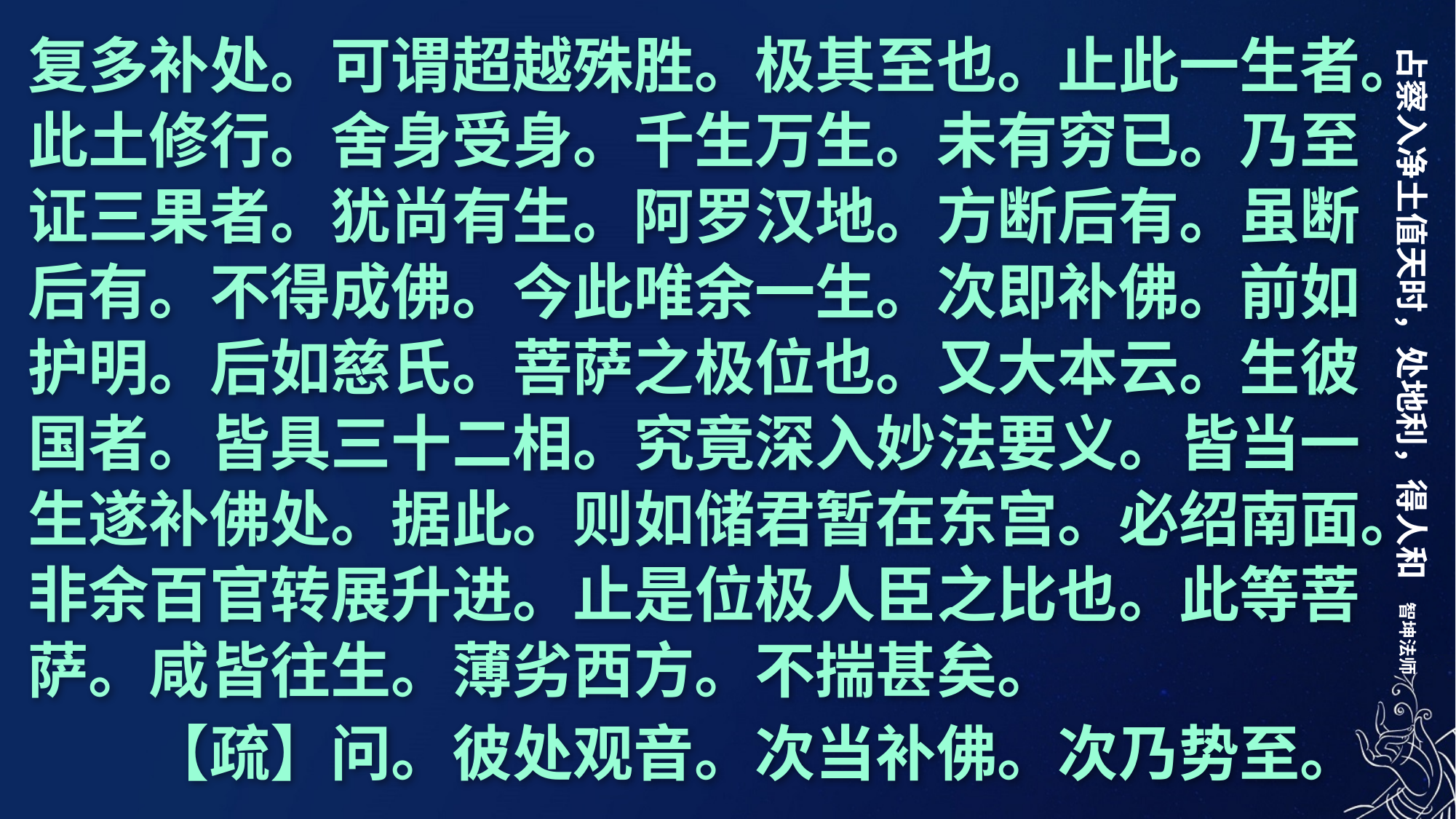

复多补处。可谓超越殊胜。极其至也。止此一生者。此土修行。舍身受身。千生万生。未有穷已。乃至证三果者。犹尚有生。阿罗汉地。方断后有。虽断后有。不得成佛。今此唯余一生。次即补佛。前如护明。后如慈氏。菩萨之极位也。又大本云。生彼国者。皆具三十二相。究竟深入妙法要义。皆当一生遂补佛处。据此。则如储君暂在东宫。必绍南面。非余百官转展升进。止是位极人臣之比也。此等菩萨。咸皆往生。薄劣西方。不揣甚矣。
　　【疏】问。彼处观音。次当补佛。次乃势至。